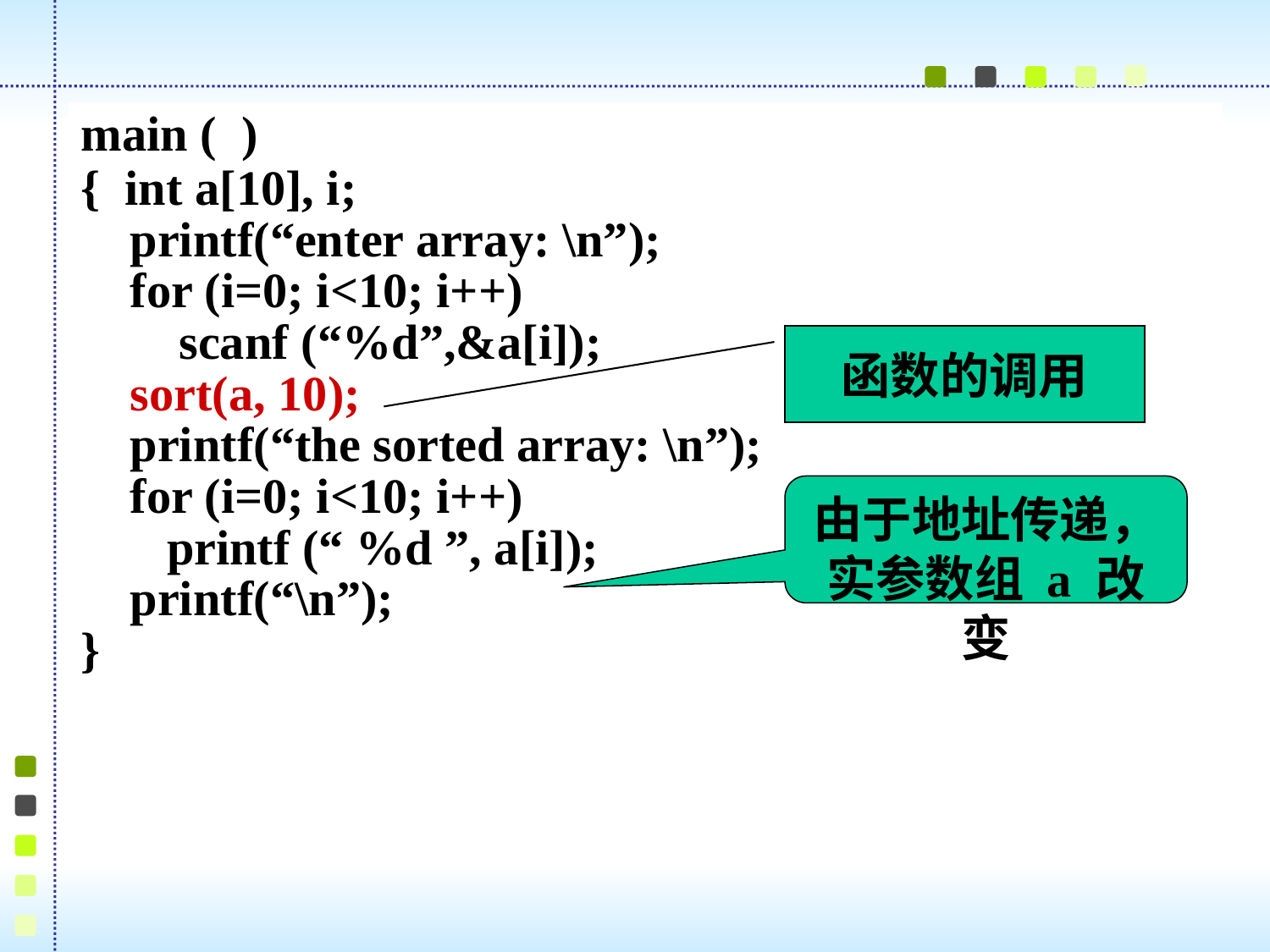

main (  )
{  int a[10], i;
    printf(“enter array: \n”);
    for (i=0; i<10; i++)
        scanf (“%d”,&a[i]);
    sort(a, 10);
    printf(“the sorted array: \n”);
    for (i=0; i<10; i++)
       printf (“ %d ”, a[i]);
    printf(“\n”);
}
函数的调用
由于地址传递，实参数组 a 改变